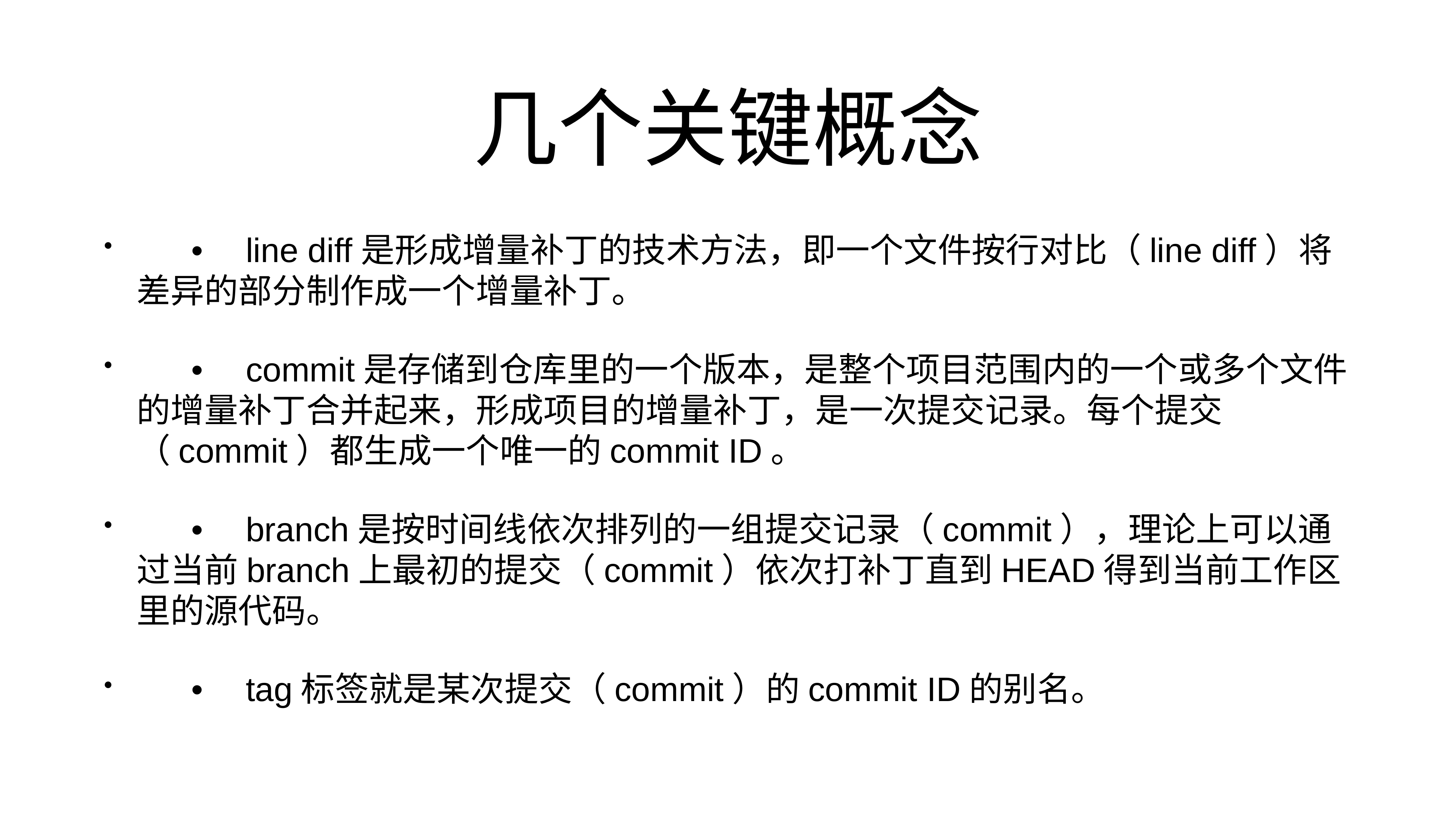

# 几个关键概念
	•	line diff是形成增量补丁的技术方法，即一个文件按行对比（line diff）将差异的部分制作成一个增量补丁。
	•	commit是存储到仓库里的一个版本，是整个项目范围内的一个或多个文件的增量补丁合并起来，形成项目的增量补丁，是一次提交记录。每个提交（commit）都生成一个唯一的commit ID。
	•	branch是按时间线依次排列的一组提交记录（commit），理论上可以通过当前branch上最初的提交（commit）依次打补丁直到HEAD得到当前工作区里的源代码。
	•	tag标签就是某次提交（commit）的commit ID的别名。